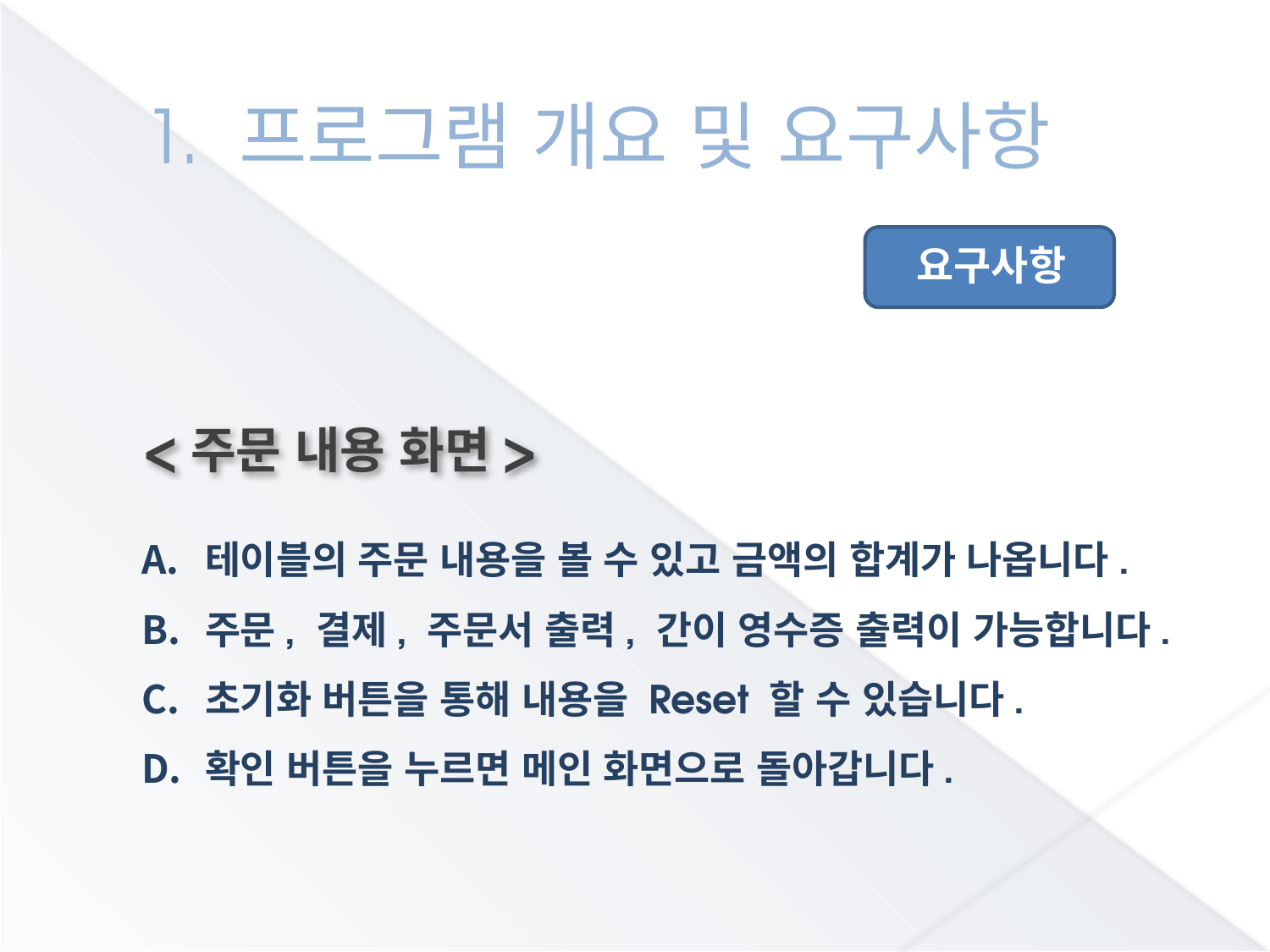

# 1. 프로그램 개요 및 요구사항
요구사항
   <주문 내용 화면>
테이블의 주문 내용을 볼 수 있고 금액의 합계가 나옵니다.
주문, 결제, 주문서 출력, 간이 영수증 출력이 가능합니다.
초기화 버튼을 통해 내용을 Reset 할 수 있습니다.
확인 버튼을 누르면 메인 화면으로 돌아갑니다.